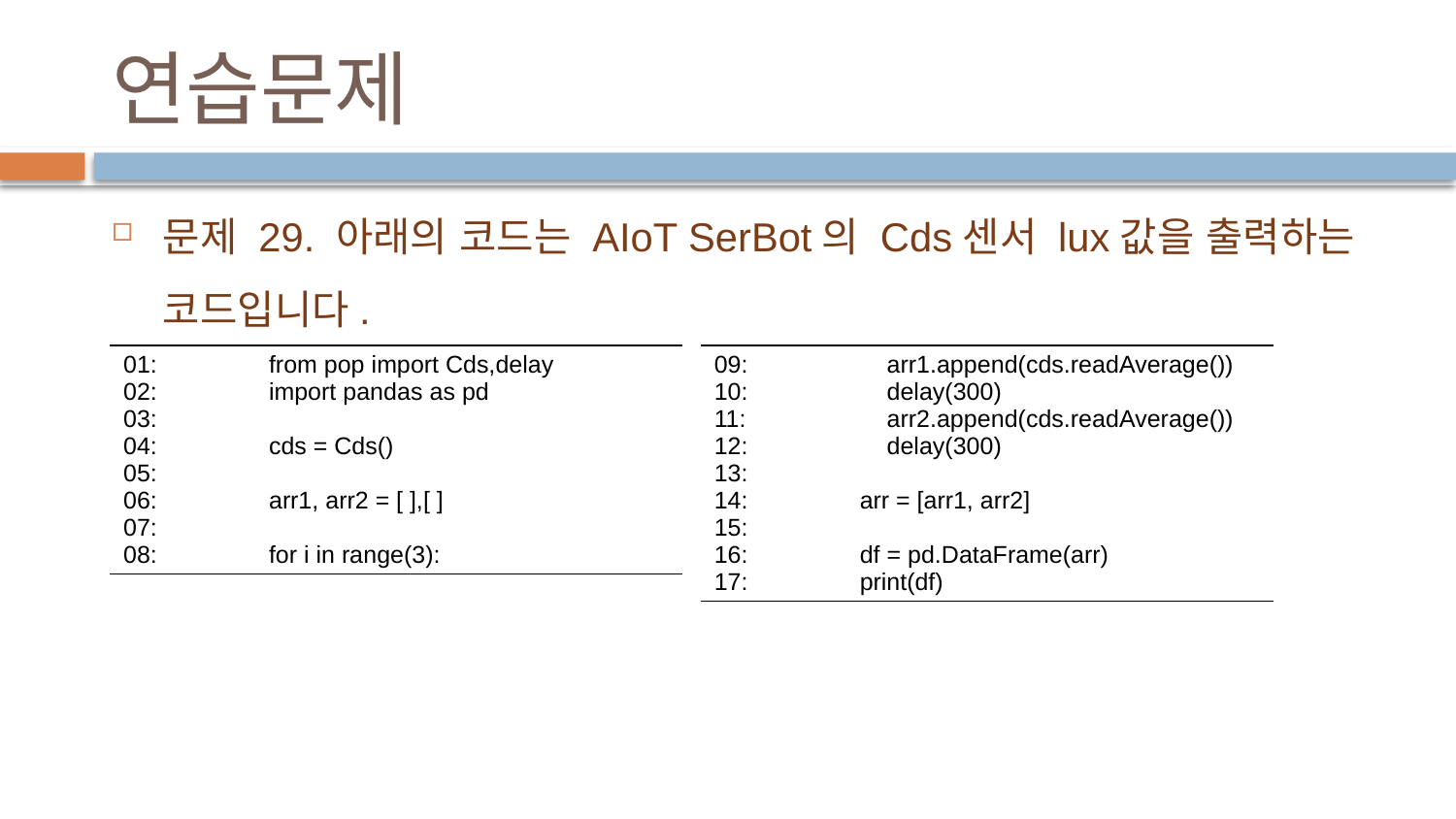

# 연습문제
문제 29. 아래의 코드는 AIoT SerBot의 Cds센서 lux값을 출력하는 코드입니다.
| 01: from pop import Cds,delay 02: import pandas as pd 03: 04: cds = Cds() 05: 06: arr1, arr2 = [ ],[ ] 07: 08: for i in range(3): |
| --- |
| 09: arr1.append(cds.readAverage()) 10: delay(300) 11: arr2.append(cds.readAverage()) 12: delay(300) 13: 14: arr = [arr1, arr2] 15: 16: df = pd.DataFrame(arr) 17: print(df) |
| --- |